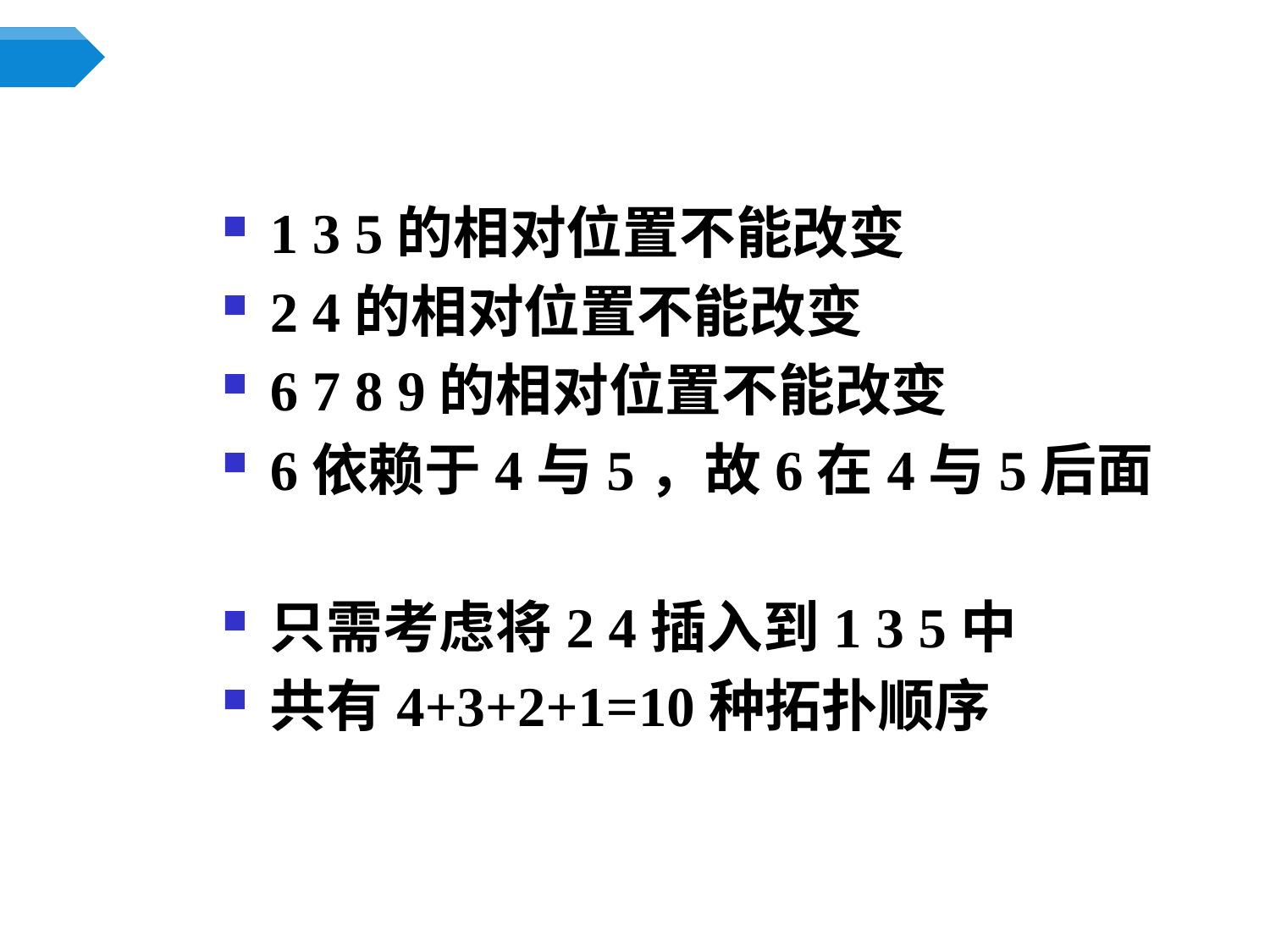

1 3 5的相对位置不能改变
2 4的相对位置不能改变
6 7 8 9的相对位置不能改变
6依赖于4与5，故6在4与5后面

只需考虑将2 4插入到1 3 5中
共有4+3+2+1=10种拓扑顺序